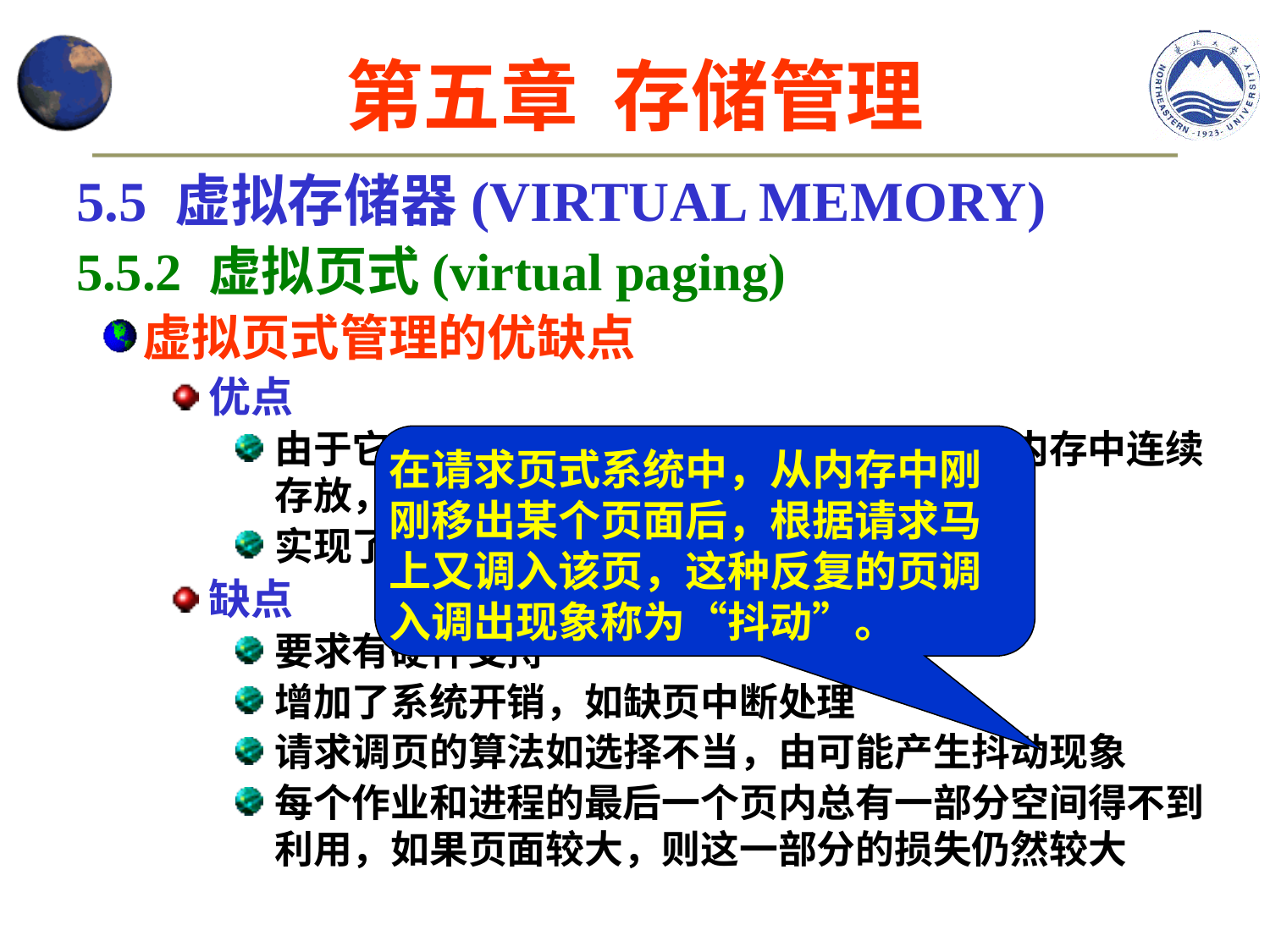

第五章  存储管理
5.5 虚拟存储器(VIRTUAL MEMORY)
5.5.2 虚拟页式(virtual paging)
虚拟页式管理的优缺点
优点
由于它不要求作业或进程的程序段和数据在内存中连续存放，消除了碎片问题
实现了虚存
缺点
要求有硬件支持
增加了系统开销，如缺页中断处理
请求调页的算法如选择不当，由可能产生抖动现象
每个作业和进程的最后一个页内总有一部分空间得不到利用，如果页面较大，则这一部分的损失仍然较大
在请求页式系统中，从内存中刚刚移出某个页面后，根据请求马上又调入该页，这种反复的页调入调出现象称为“抖动”。